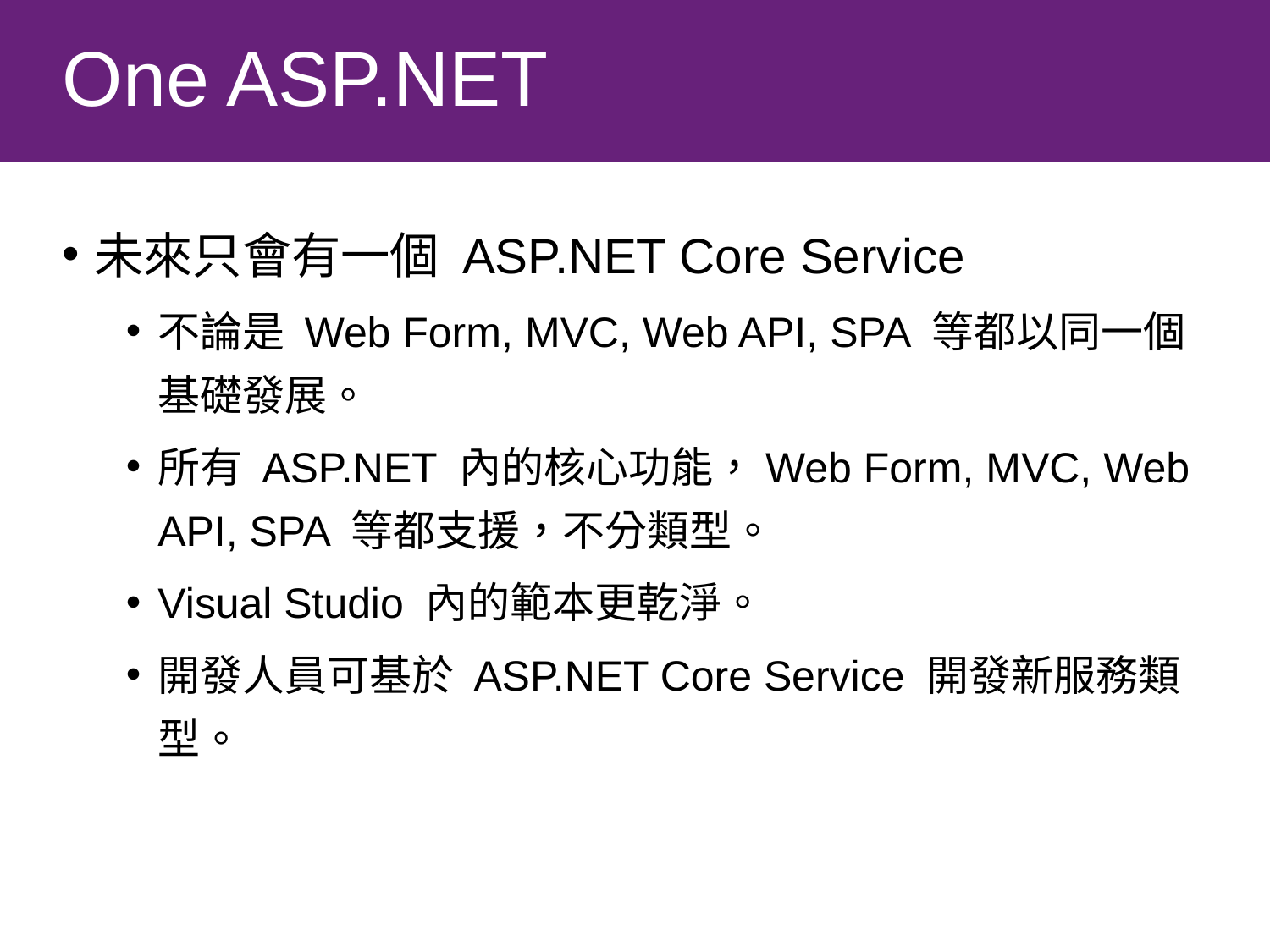

# One ASP.NET
未來只會有一個 ASP.NET Core Service
不論是 Web Form, MVC, Web API, SPA 等都以同一個基礎發展。
所有 ASP.NET 內的核心功能，Web Form, MVC, Web API, SPA 等都支援，不分類型。
Visual Studio 內的範本更乾淨。
開發人員可基於 ASP.NET Core Service 開發新服務類型。